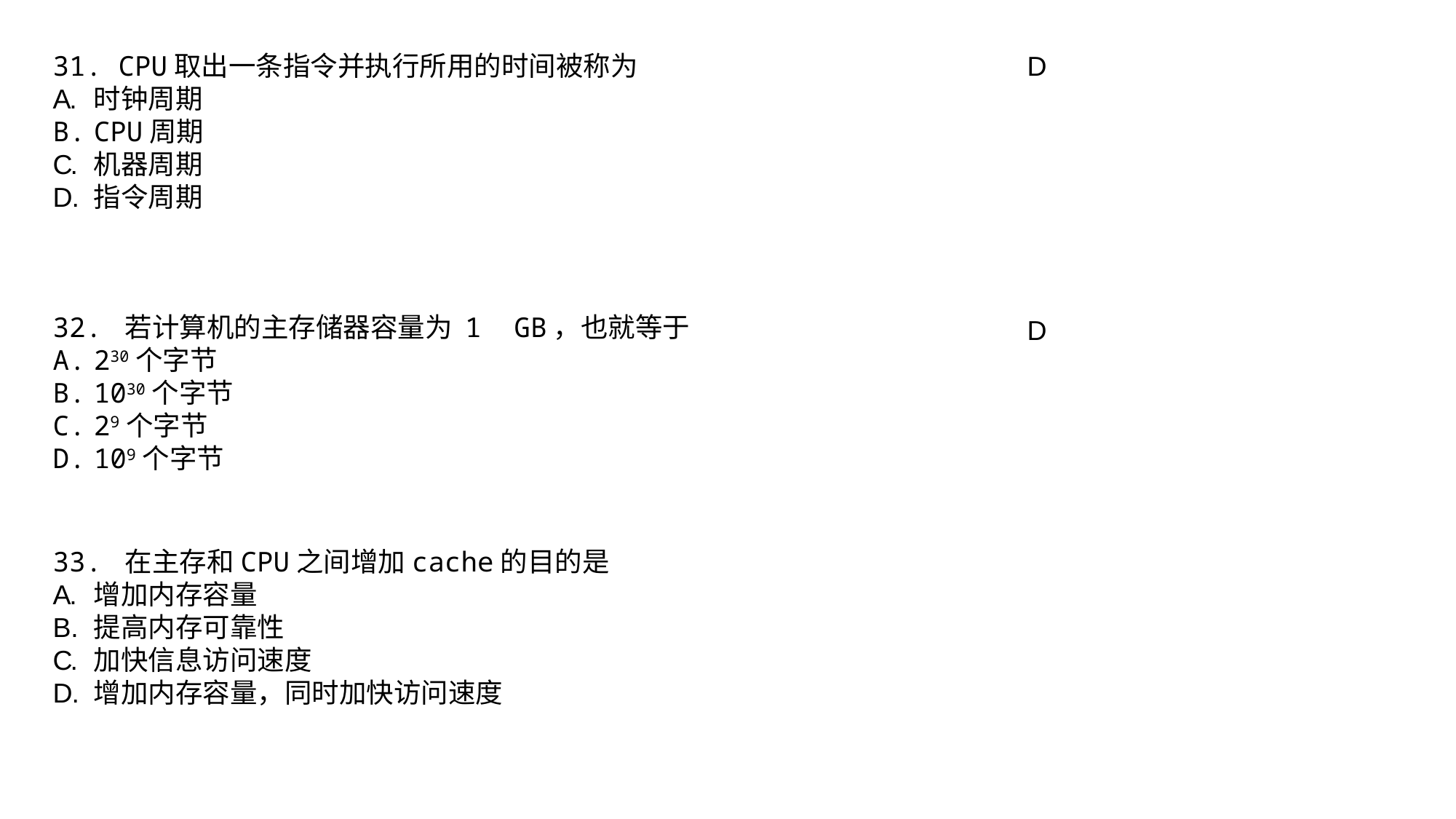

31. CPU取出一条指令并执行所用的时间被称为
时钟周期
CPU周期
机器周期
指令周期
D
32. 若计算机的主存储器容量为 1  GB，也就等于
230个字节
1030个字节
29个字节
109个字节
D
33. 在主存和CPU之间增加cache的目的是
增加内存容量
提高内存可靠性
加快信息访问速度
增加内存容量，同时加快访问速度